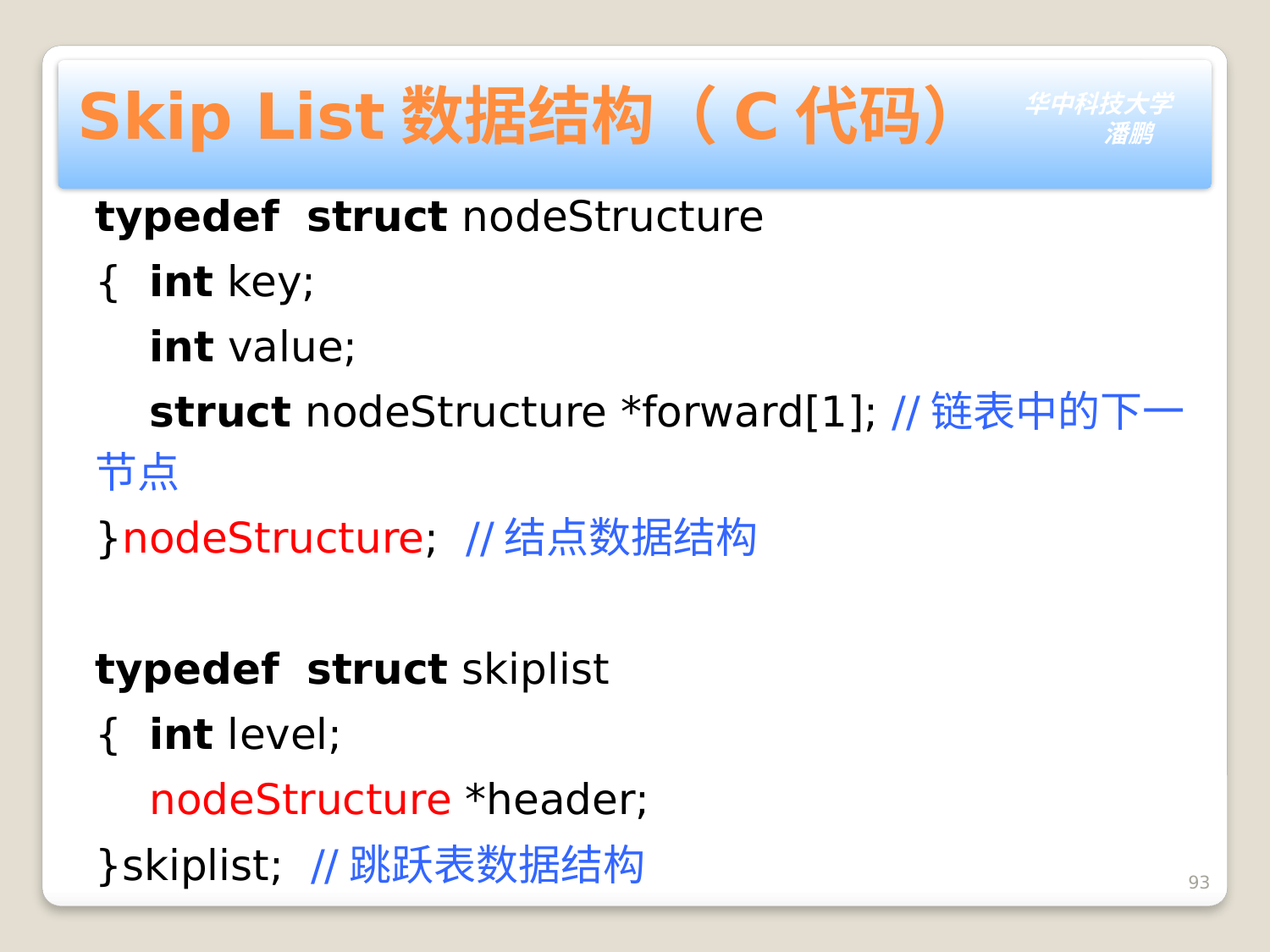

# Skip List数据结构（C代码）
typedef  struct nodeStructure
{  int key;
    int value;
    struct nodeStructure *forward[1]; //链表中的下一节点
}nodeStructure;  //结点数据结构

typedef  struct skiplist
{  int level;
    nodeStructure *header;
}skiplist;  //跳跃表数据结构

93